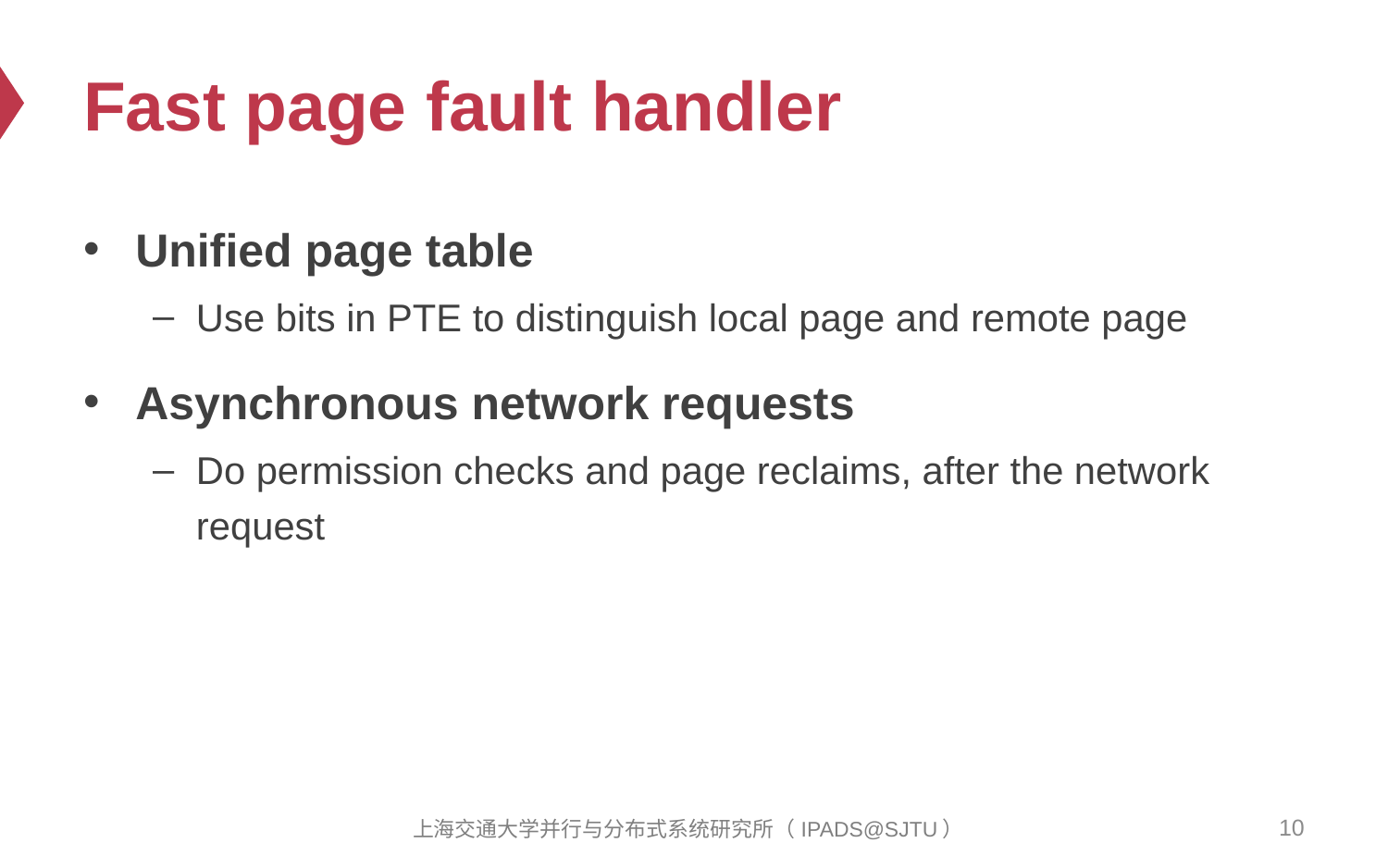

# Fast page fault handler
Unified page table
Use bits in PTE to distinguish local page and remote page
Asynchronous network requests
Do permission checks and page reclaims, after the network request

10
上海交通大学并行与分布式系统研究所（IPADS@SJTU）